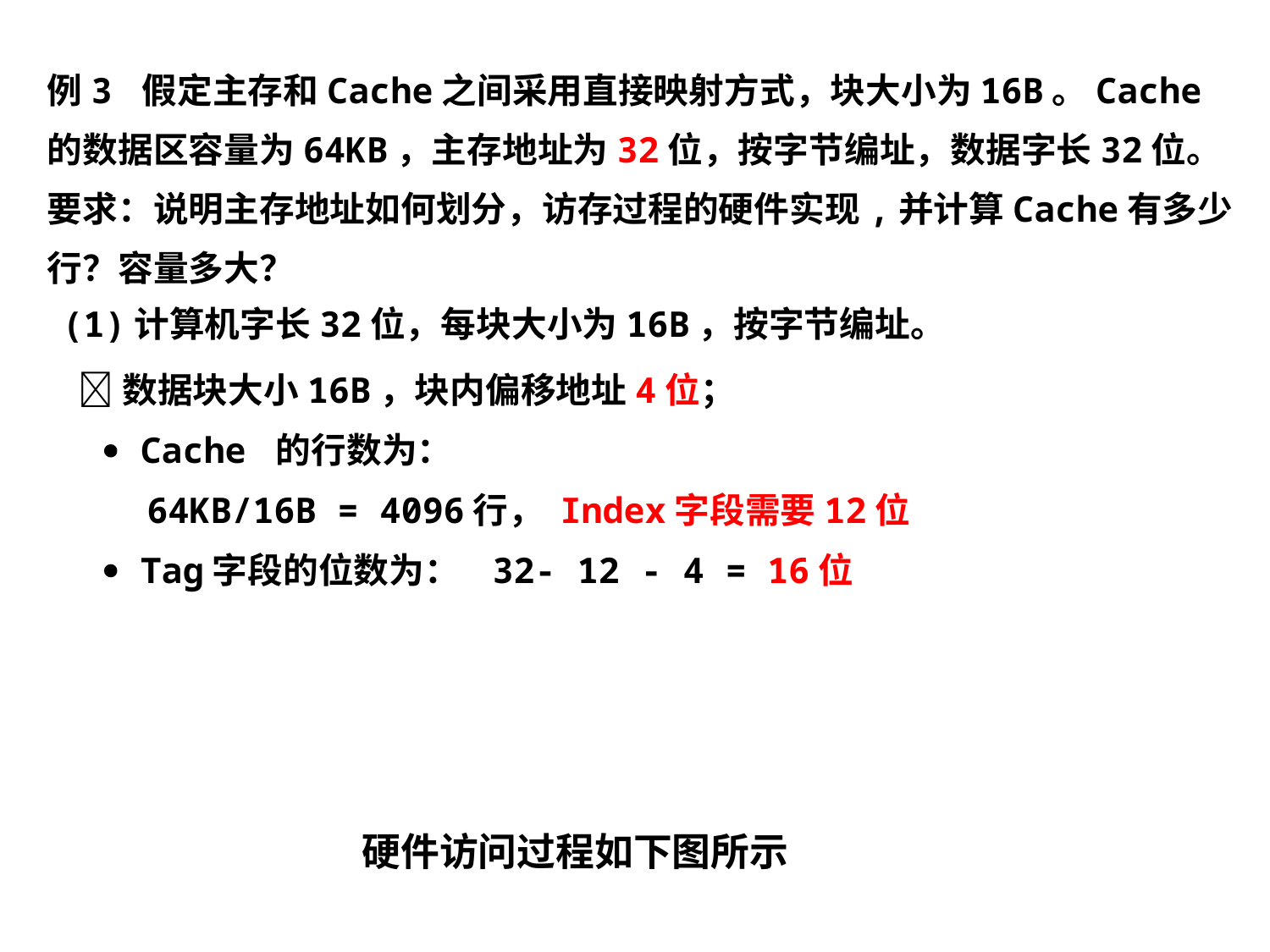

例3 假定主存和Cache之间采用直接映射方式，块大小为16B。Cache的数据区容量为64KB，主存地址为32位，按字节编址，数据字长32位。要求：说明主存地址如何划分，访存过程的硬件实现,并计算Cache有多少行？容量多大？
(1)计算机字长32位，每块大小为16B，按字节编址。
  •数据块大小16B，块内偏移地址4位；
  • Cache 的行数为：
    64KB/16B = 4096行， Index字段需要12位
  • Tag字段的位数为：   32- 12 - 4 = 16位
硬件访问过程如下图所示